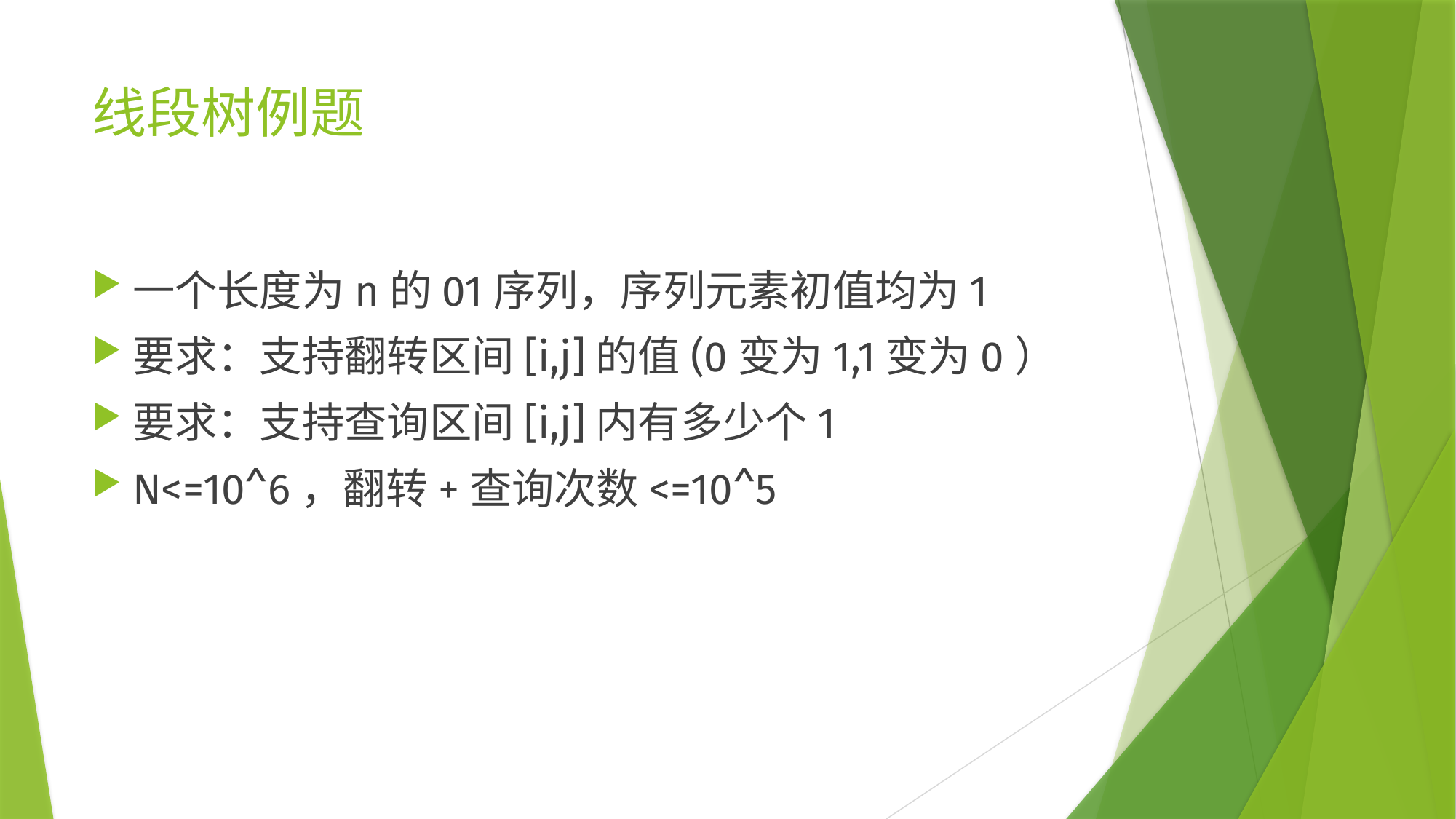

# 线段树例题
一个长度为n的01序列，序列元素初值均为1
要求：支持翻转区间[i,j]的值(0变为1,1变为0）
要求：支持查询区间[i,j]内有多少个1
N<=10^6，翻转+查询次数<=10^5